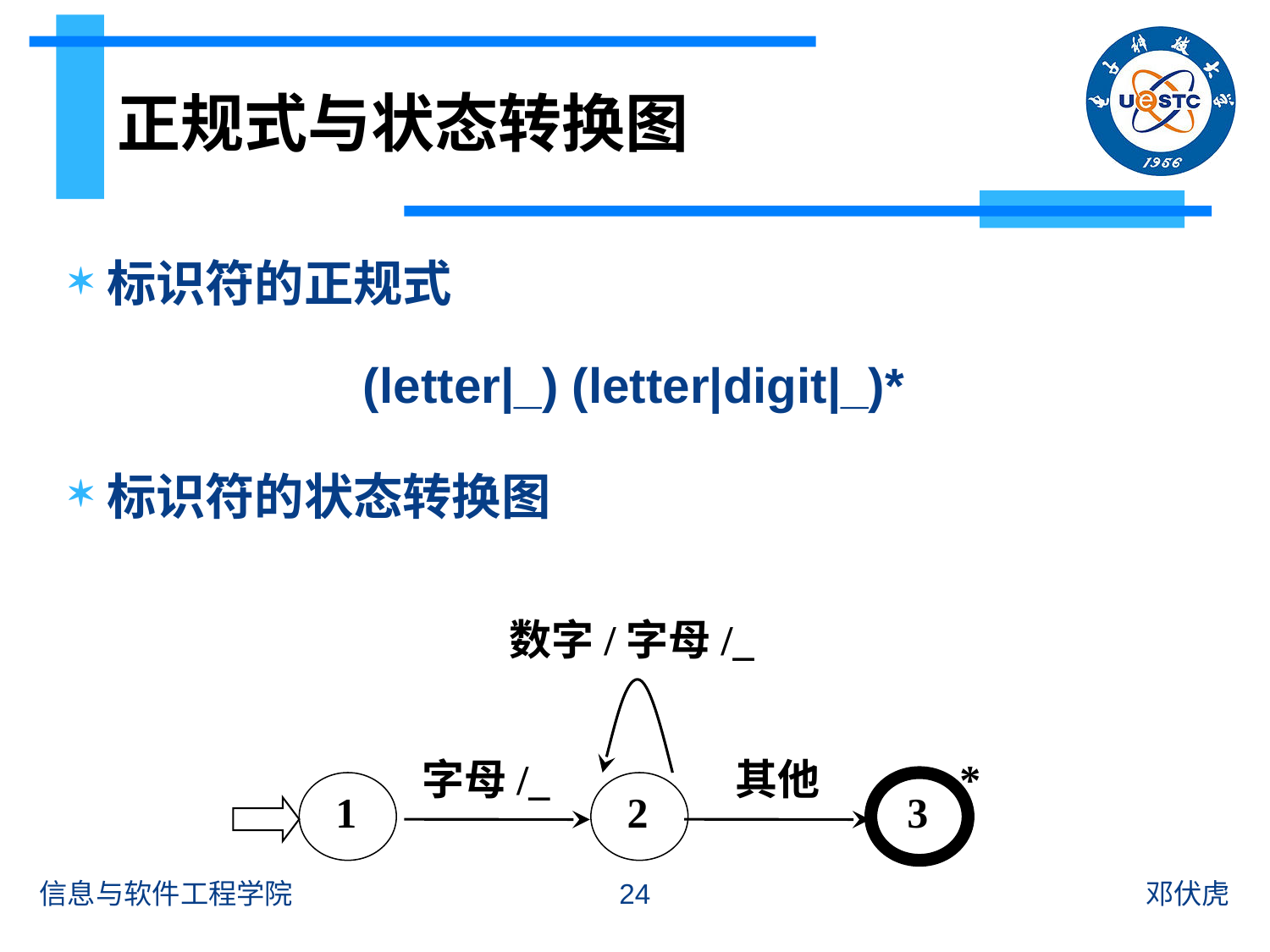

# 正规式与状态转换图
标识符的正规式
(letter|_) (letter|digit|_)*
标识符的状态转换图

数字/字母/_

字母/_
其他
*
1
2
3

24
信息与软件工程学院
邓伏虎